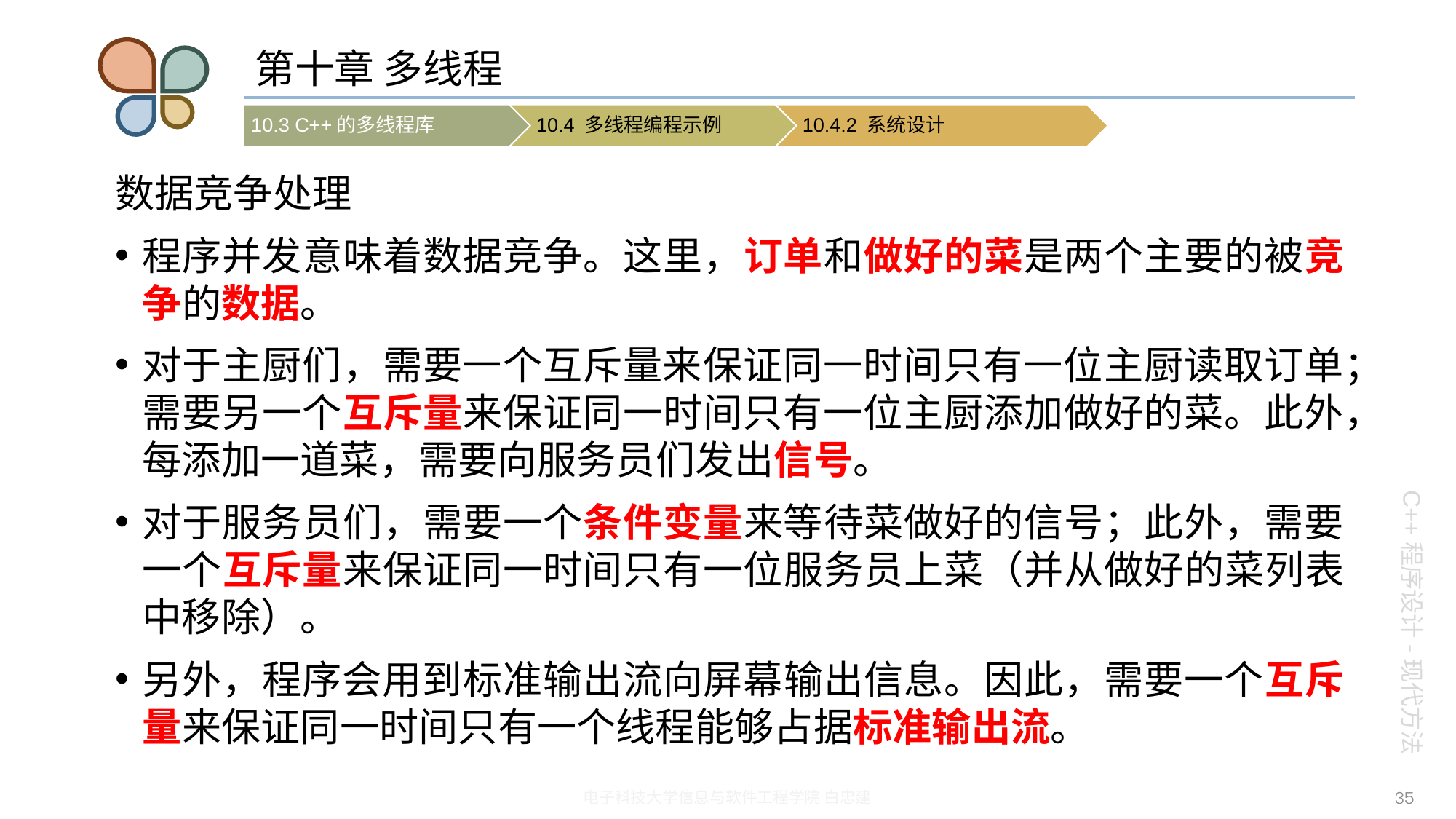

# 第十章 多线程
10.3 C++的多线程库
10.4 多线程编程示例
10.4.2 系统设计
数据竞争处理
程序并发意味着数据竞争。这里，订单和做好的菜是两个主要的被竞争的数据。
对于主厨们，需要一个互斥量来保证同一时间只有一位主厨读取订单；需要另一个互斥量来保证同一时间只有一位主厨添加做好的菜。此外，每添加一道菜，需要向服务员们发出信号。
对于服务员们，需要一个条件变量来等待菜做好的信号；此外，需要一个互斥量来保证同一时间只有一位服务员上菜（并从做好的菜列表中移除）。
另外，程序会用到标准输出流向屏幕输出信息。因此，需要一个互斥量来保证同一时间只有一个线程能够占据标准输出流。

35